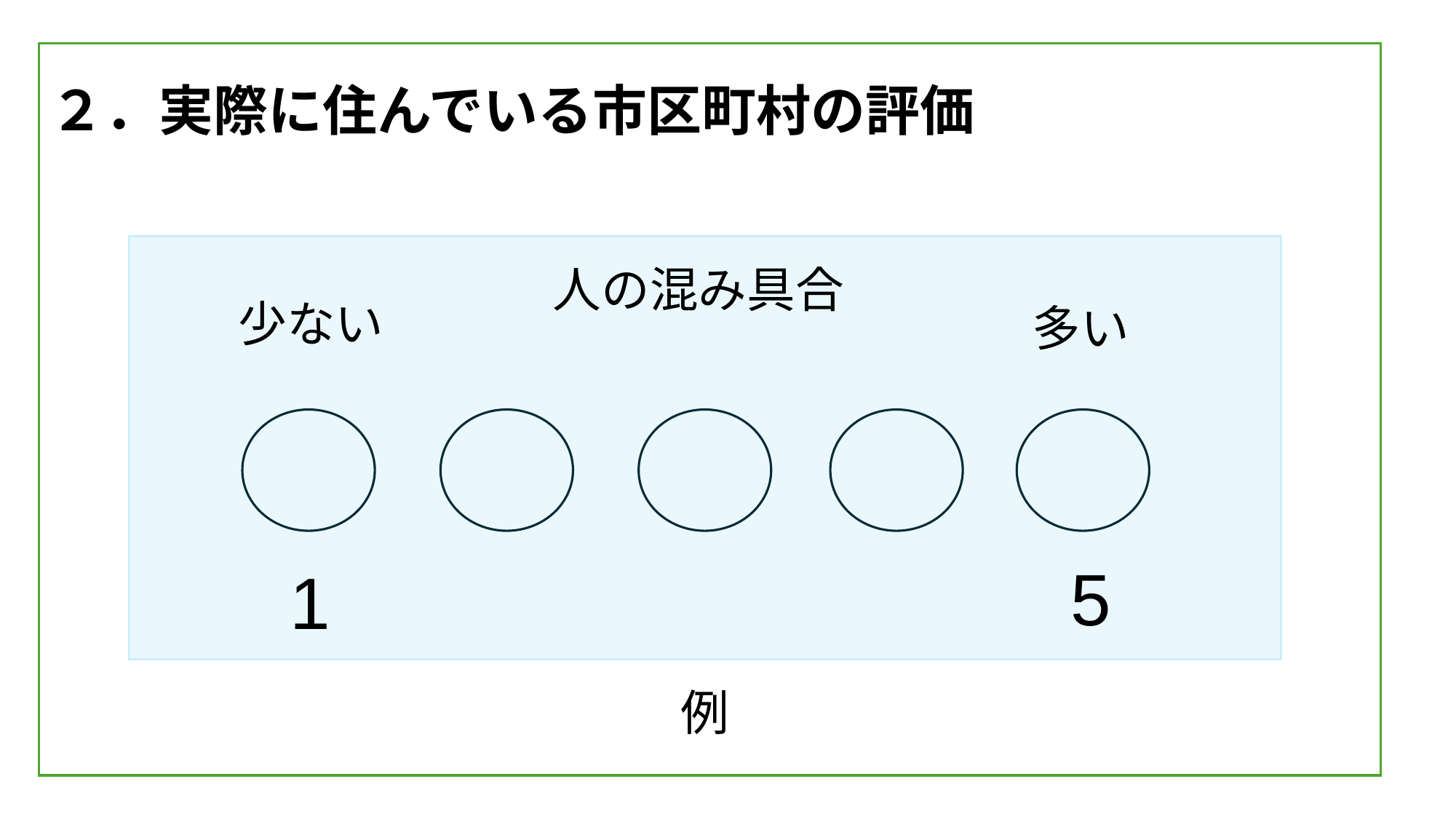

# ２．実際に住んでいる市区町村の評価

人の混み具合
少ない
多い

5

1
例